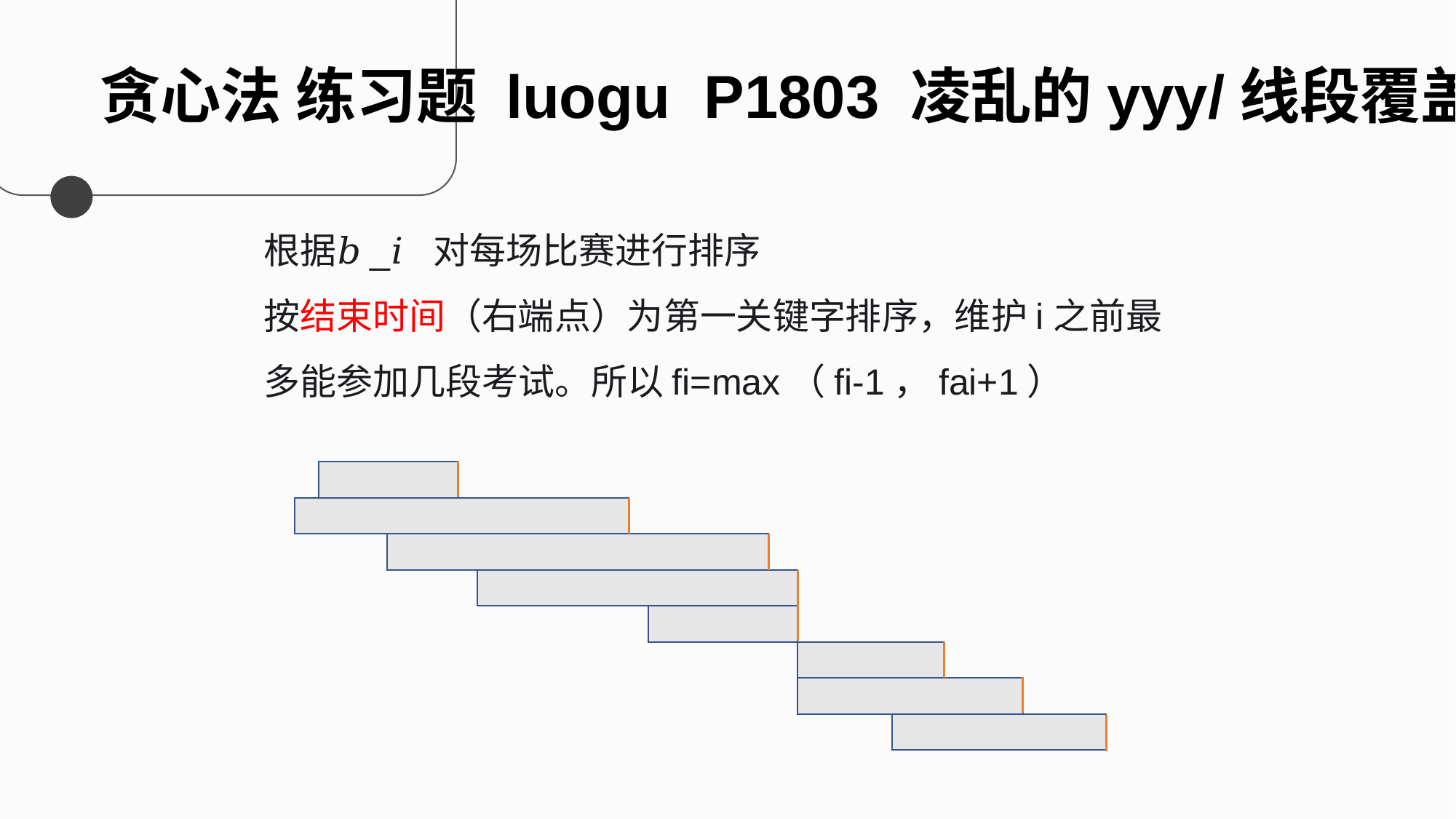

贪心法 练习题 luogu  P1803 凌乱的yyy/线段覆盖

根据𝑏_𝑖 ​ 对每场比赛进行排序
按结束时间（右端点）为第一关键字排序，维护i之前最多能参加几段考试。所以fi=max（fi-1，fai+1）